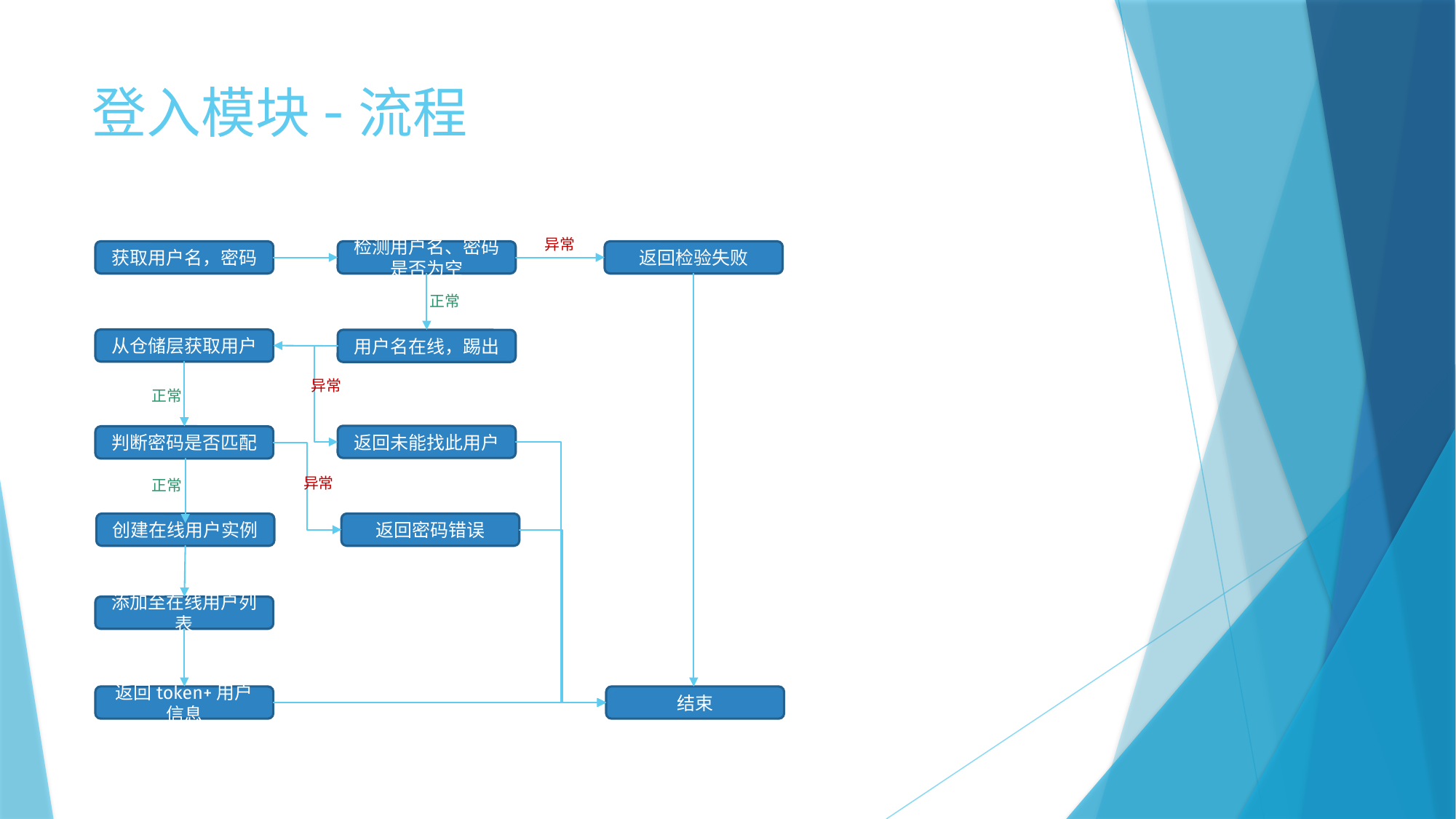

# 登入模块-流程
异常
获取用户名，密码
检测用户名、密码是否为空
返回检验失败
正常
从仓储层获取用户
用户名在线，踢出
异常
正常
返回未能找此用户
判断密码是否匹配
异常
正常
创建在线用户实例
返回密码错误
添加至在线用户列表
返回token+用户信息
结束